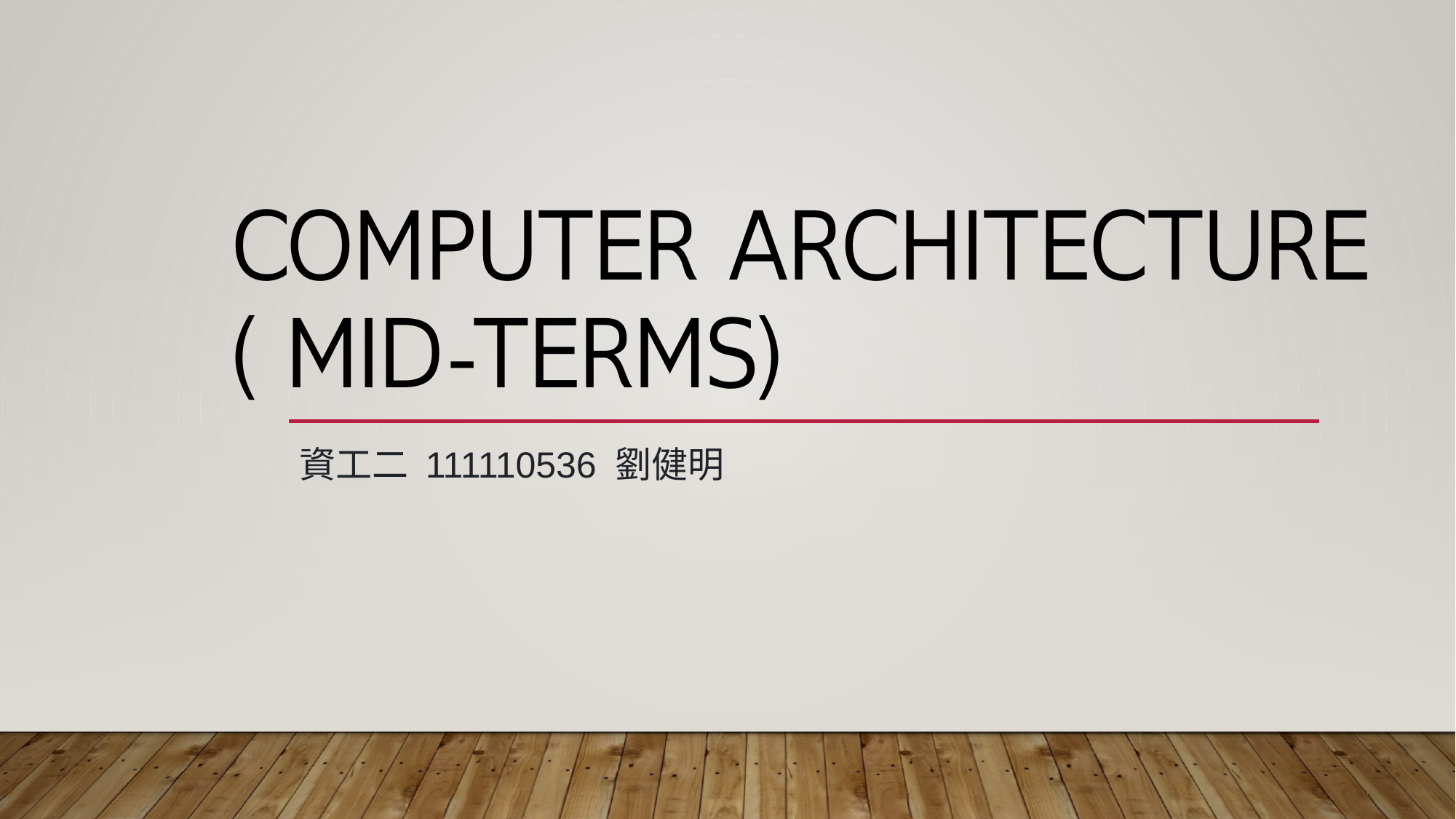

# COMPUTER ARCHITECTURE ( Mid-terms)
資工二 111110536 劉健明